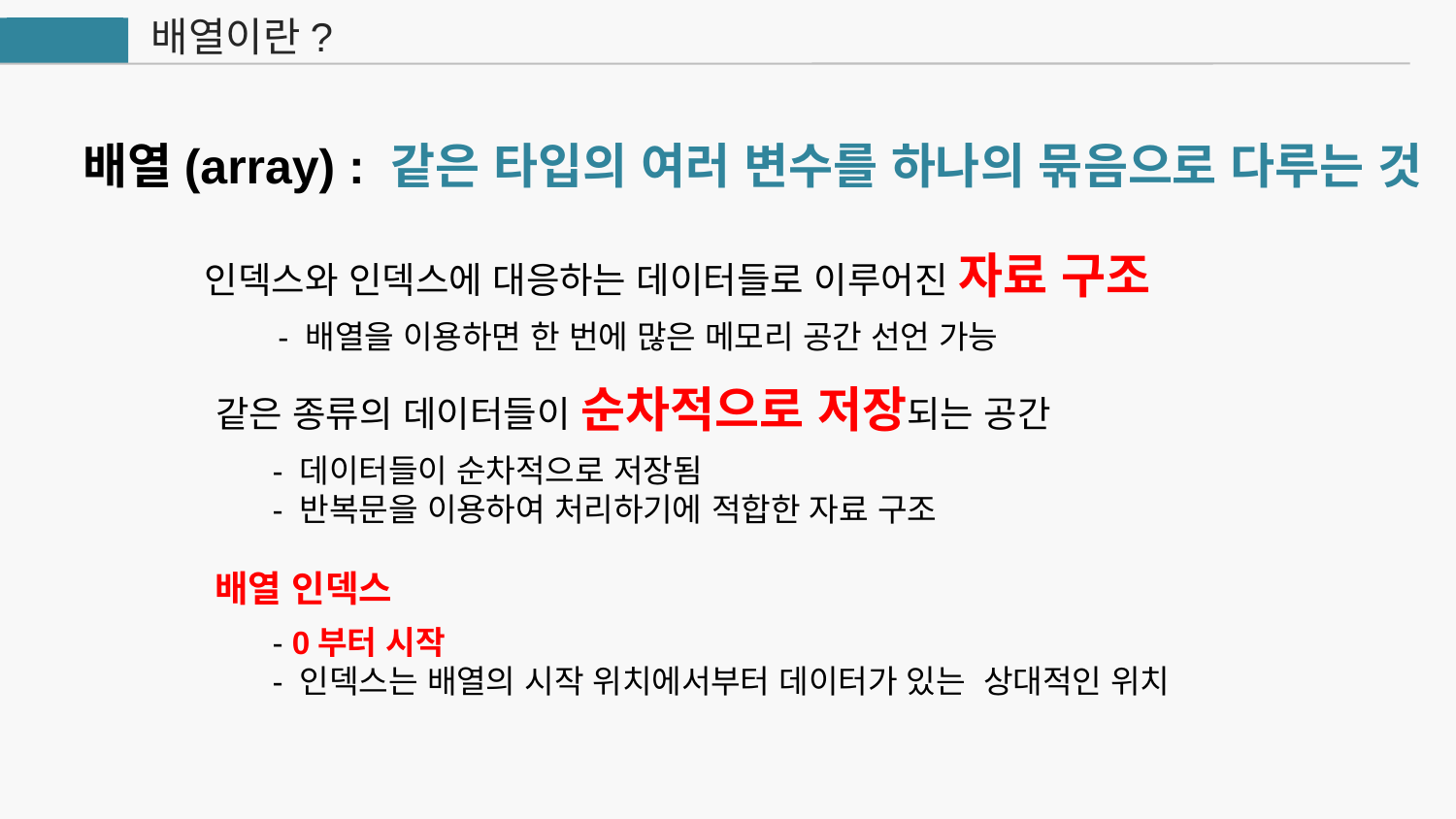

배열이란?

자바
배열(array) : 같은 타입의 여러 변수를 하나의 묶음으로 다루는 것
인덱스와 인덱스에 대응하는 데이터들로 이루어진 자료 구조
- 배열을 이용하면 한 번에 많은 메모리 공간 선언 가능
같은 종류의 데이터들이 순차적으로 저장되는 공간
- 데이터들이 순차적으로 저장됨
- 반복문을 이용하여 처리하기에 적합한 자료 구조
배열 인덱스
- 0부터 시작
- 인덱스는 배열의 시작 위치에서부터 데이터가 있는  상대적인 위치